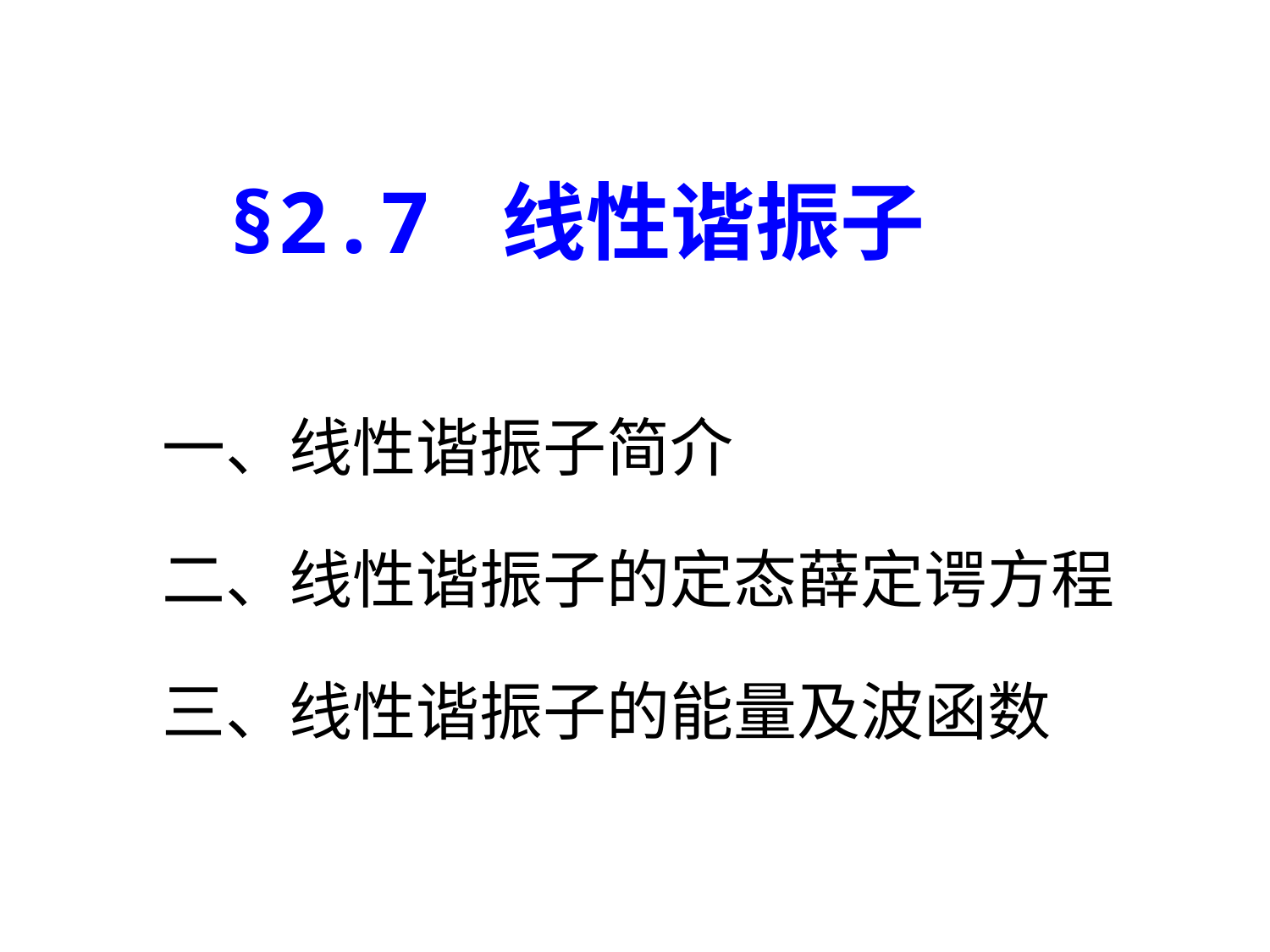

§2.7 线性谐振子

一、线性谐振子简介
二、线性谐振子的定态薛定谔方程
三、线性谐振子的能量及波函数